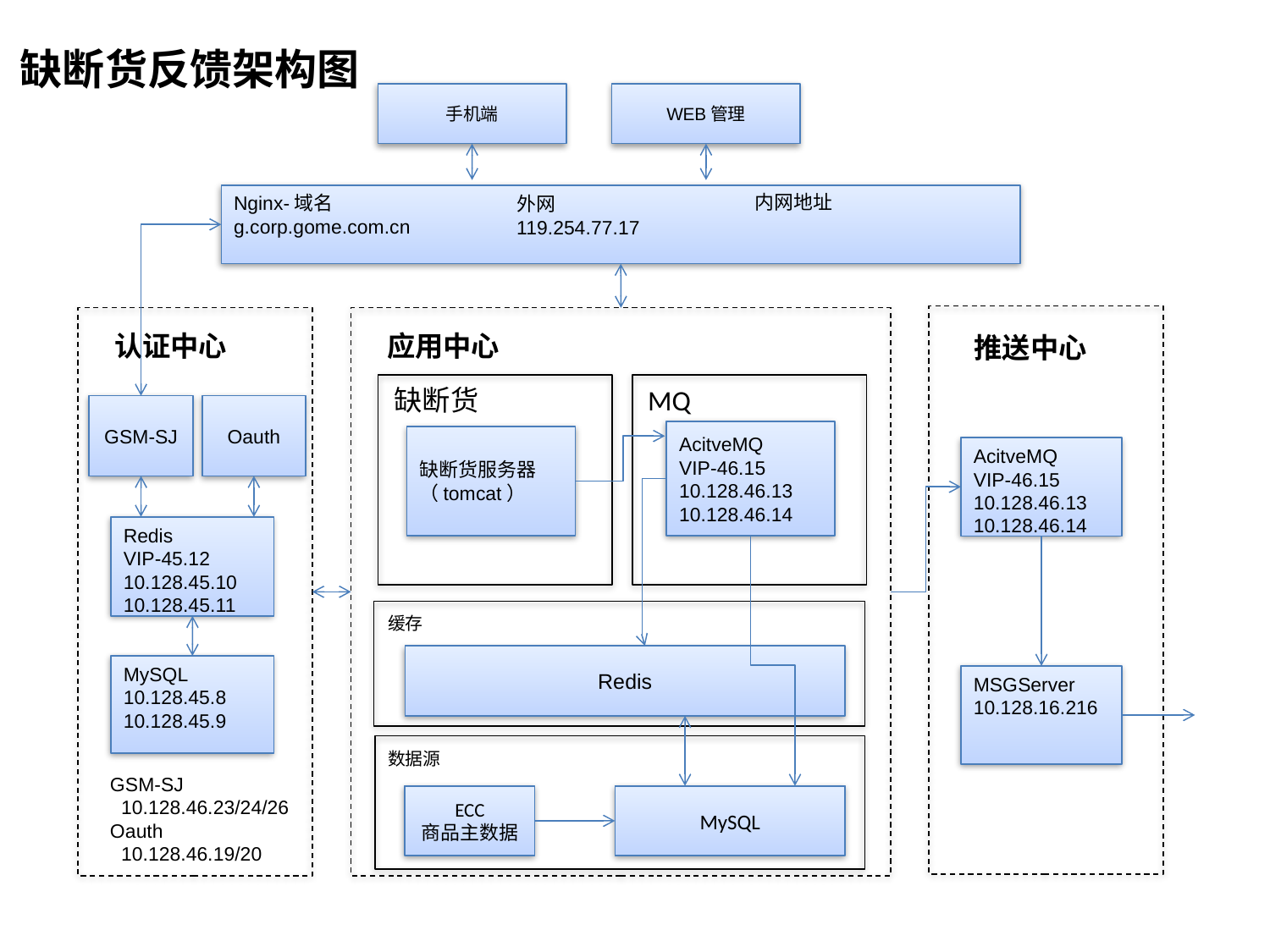

缺断货反馈架构图
手机端
WEB管理
内网地址
Nginx-域名
g.corp.gome.com.cn
外网
119.254.77.17

应用中心
认证中心
推送中心

缺断货
MQ
GSM-SJ
Oauth
AcitveMQ
VIP-46.15
10.128.46.13
10.128.46.14
缺断货服务器（tomcat）
AcitveMQ
VIP-46.15
10.128.46.13
10.128.46.14
Redis
VIP-45.12
10.128.45.10
10.128.45.11

缓存
Redis
MySQL
10.128.45.8
10.128.45.9
MSGServer
10.128.16.216

数据源
GSM-SJ
  10.128.46.23/24/26
Oauth
  10.128.46.19/20
ECC
商品主数据
MySQL